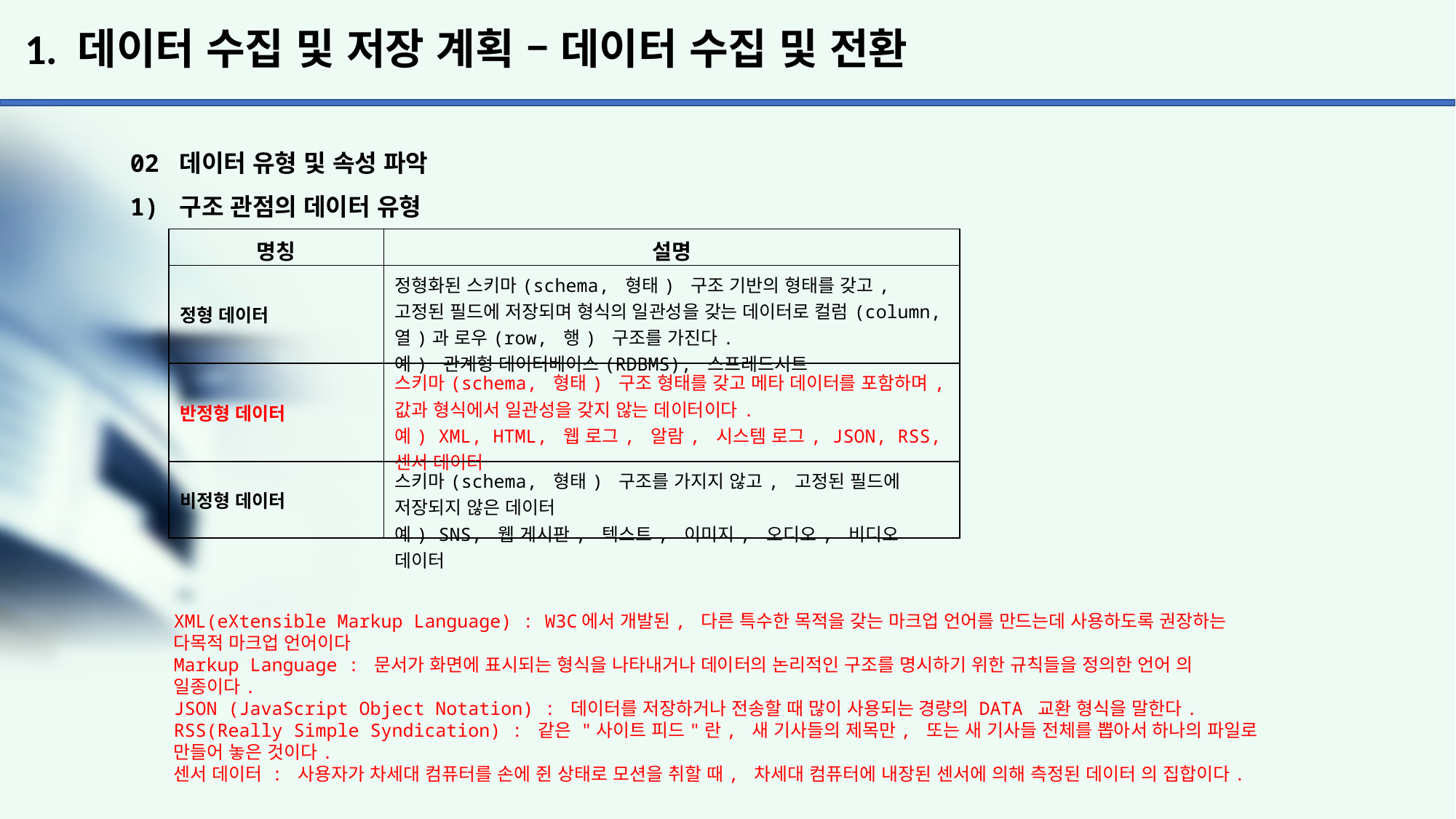

# 1. 데이터 수집 및 저장 계획 – 데이터 수집 및 전환
02 데이터 유형 및 속성 파악
1) 구조 관점의 데이터 유형

| 명칭 | 설명 |
| --- | --- |
| 정형 데이터 | 정형화된 스키마(schema, 형태) 구조 기반의 형태를 갖고, 고정된 필드에 저장되며 형식의 일관성을 갖는 데이터로 컬럼(column, 열)과 로우(row, 행) 구조를 가진다. 예) 관계형 데이터베이스(RDBMS), 스프레드시트 |
| 반정형 데이터 | 스키마(schema, 형태) 구조 형태를 갖고 메타 데이터를 포함하며, 값과 형식에서 일관성을 갖지 않는 데이터이다. 예) XML, HTML, 웹 로그, 알람, 시스템 로그, JSON, RSS, 센서 데이터 |
| 비정형 데이터 | 스키마(schema, 형태) 구조를 가지지 않고, 고정된 필드에 저장되지 않은 데이터 예) SNS, 웹 게시판, 텍스트, 이미지, 오디오, 비디오 데이터 |
XML(eXtensible Markup Language) : W3C에서 개발된, 다른 특수한 목적을 갖는 마크업 언어를 만드는데 사용하도록 권장하는 다목적 마크업 언어이다
Markup Language : 문서가 화면에 표시되는 형식을 나타내거나 데이터의 논리적인 구조를 명시하기 위한 규칙들을 정의한 언어 의 일종이다.
JSON (JavaScript Object Notation) : 데이터를 저장하거나 전송할 때 많이 사용되는 경량의 DATA 교환 형식을 말한다.
RSS(Really Simple Syndication) : 같은 "사이트 피드"란, 새 기사들의 제목만, 또는 새 기사들 전체를 뽑아서 하나의 파일로 만들어 놓은 것이다.
센서 데이터 : 사용자가 차세대 컴퓨터를 손에 쥔 상태로 모션을 취할 때, 차세대 컴퓨터에 내장된 센서에 의해 측정된 데이터 의 집합이다.